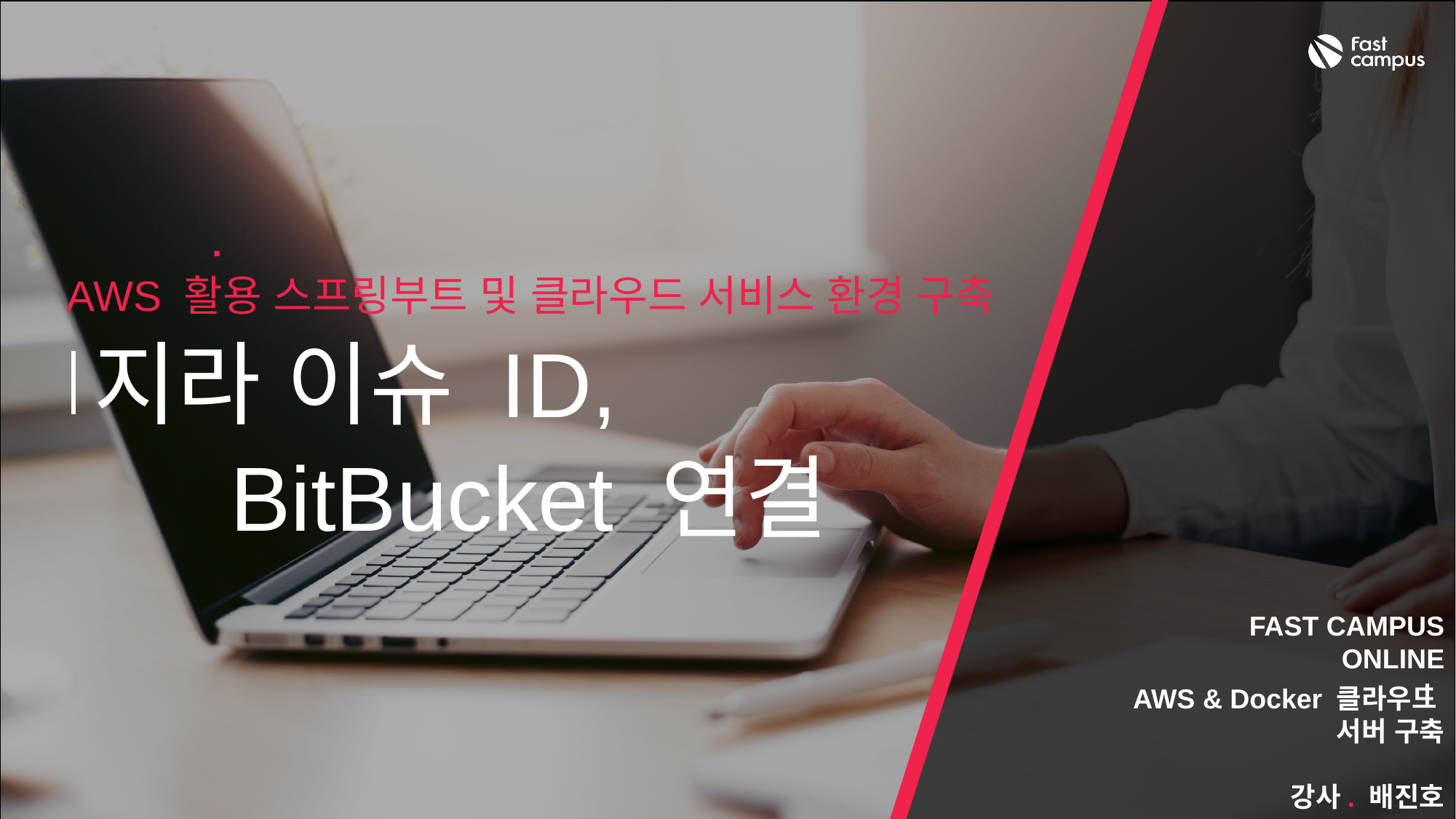

04

AWS 활용 스프링부트 및 클라우드 서비스 환경 구축
지라 이슈 ID,
		BitBucket 연결